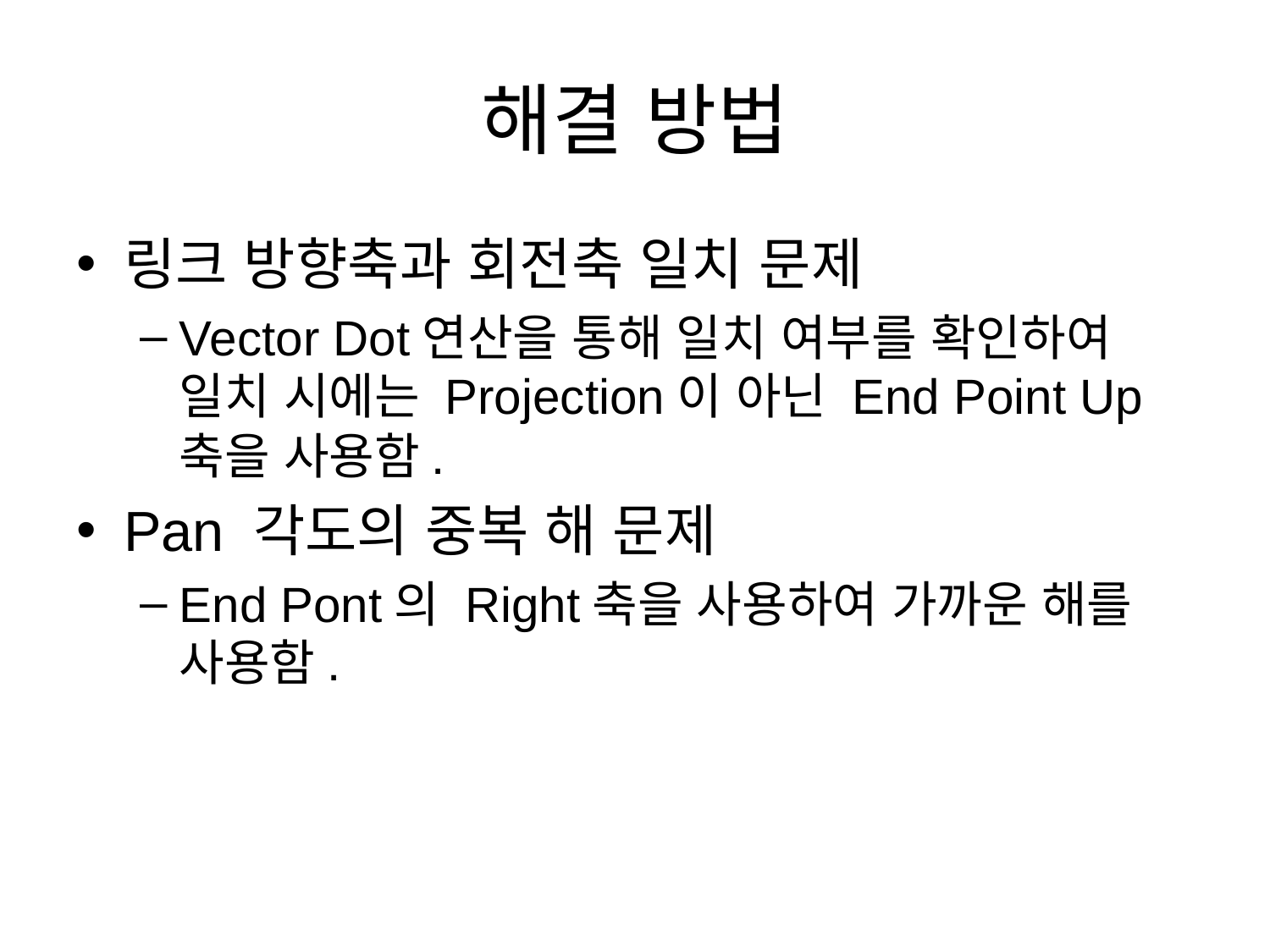

# 해결 방법
링크 방향축과 회전축 일치 문제
Vector Dot연산을 통해 일치 여부를 확인하여 일치 시에는 Projection이 아닌 End Point Up축을 사용함.
Pan 각도의 중복 해 문제
End Pont의 Right축을 사용하여 가까운 해를 사용함.